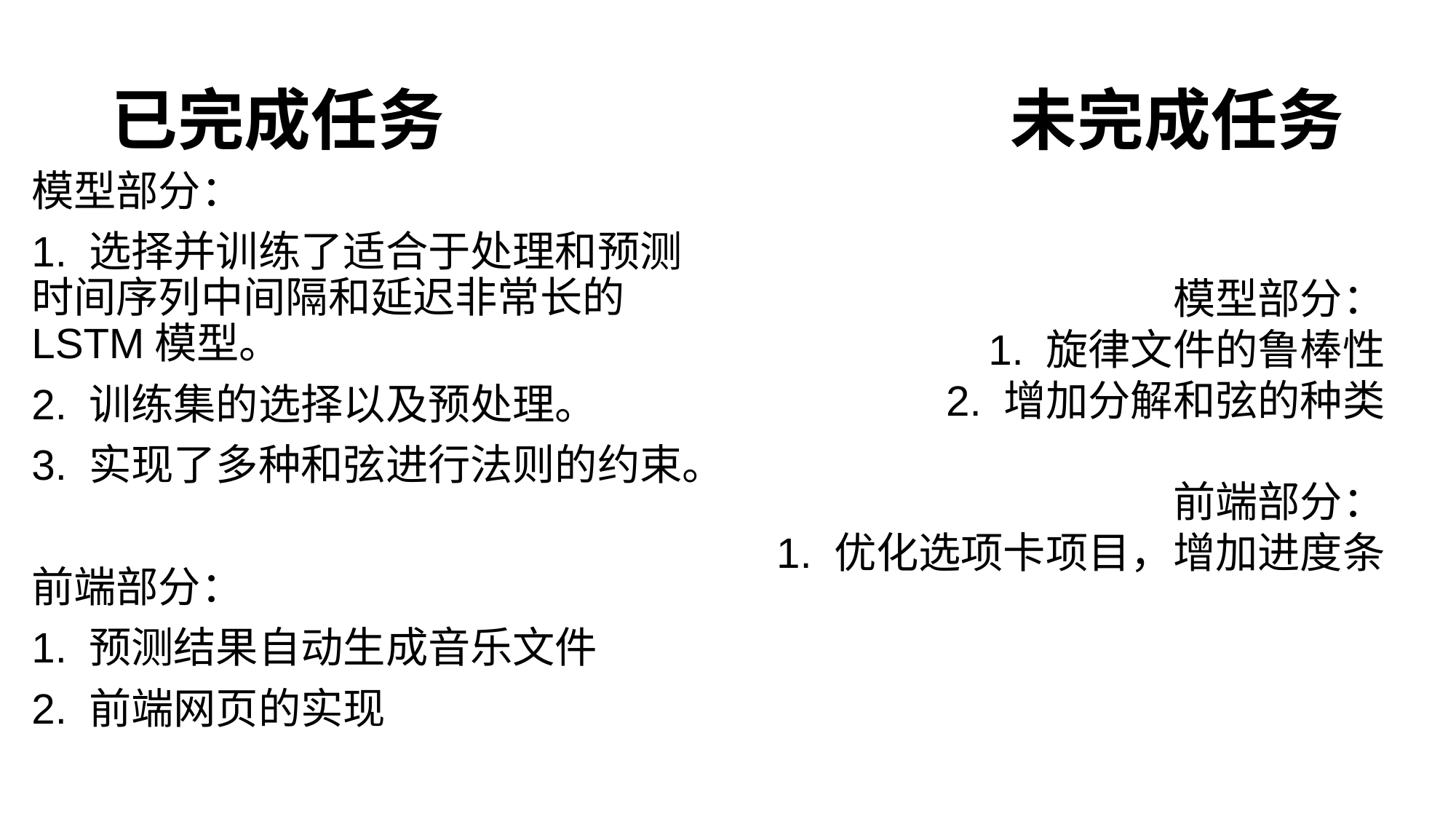

# 已完成任务
未完成任务
模型部分：
1. 选择并训练了适合于处理和预测时间序列中间隔和延迟非常长的LSTM模型。
2. 训练集的选择以及预处理。
3. 实现了多种和弦进行法则的约束。

前端部分：
1. 预测结果自动生成音乐文件
2. 前端网页的实现

模型部分：
1. 旋律文件的鲁棒性
2. 增加分解和弦的种类

前端部分：
1. 优化选项卡项目，增加进度条